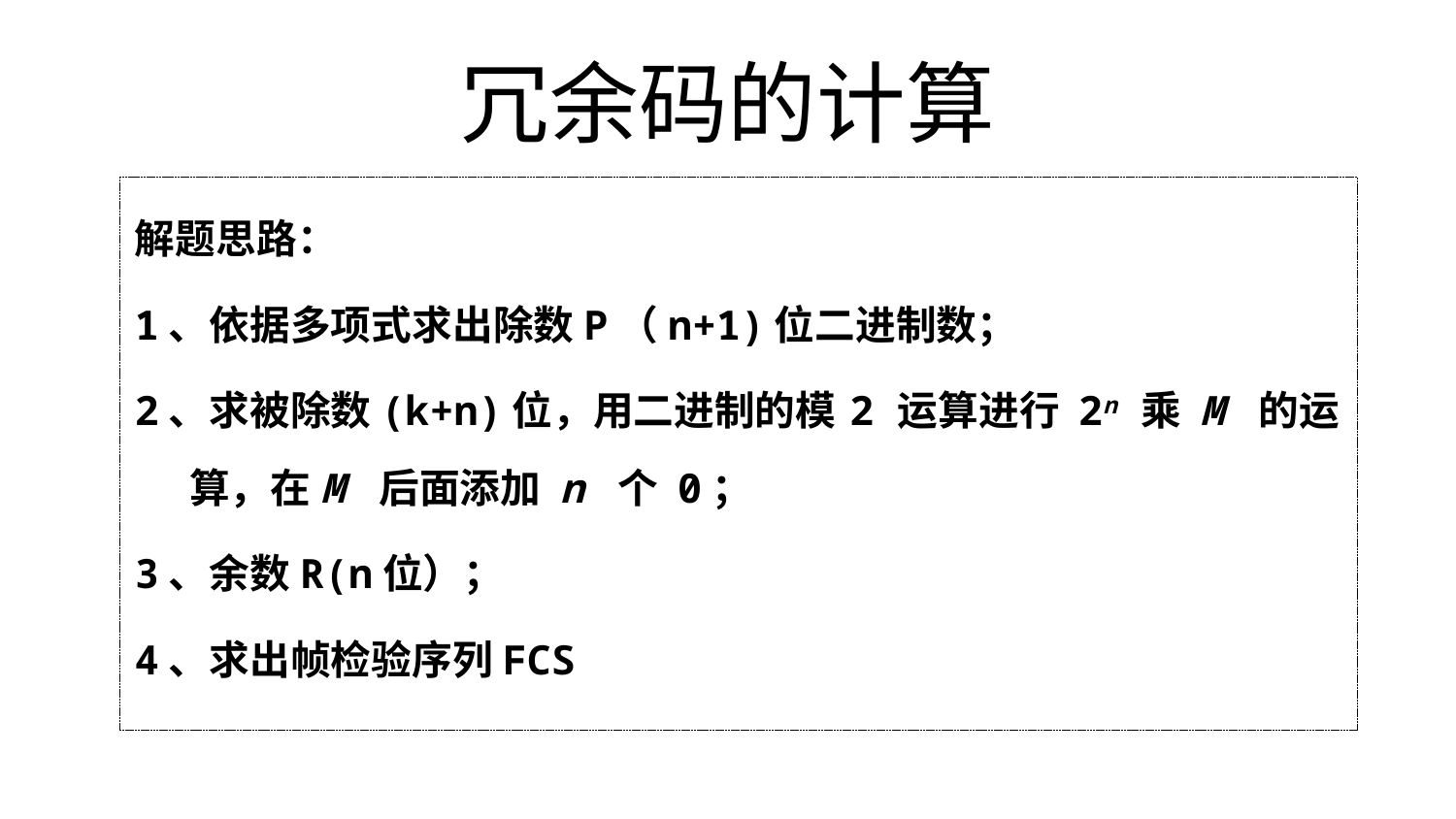

# 冗余码的计算
解题思路：
1、依据多项式求出除数P（n+1)位二进制数；
2、求被除数(k+n)位，用二进制的模 2 运算进行 2n 乘 M 的运算，在M 后面添加 n 个 0；
3、余数R(n位）；
4、求出帧检验序列FCS